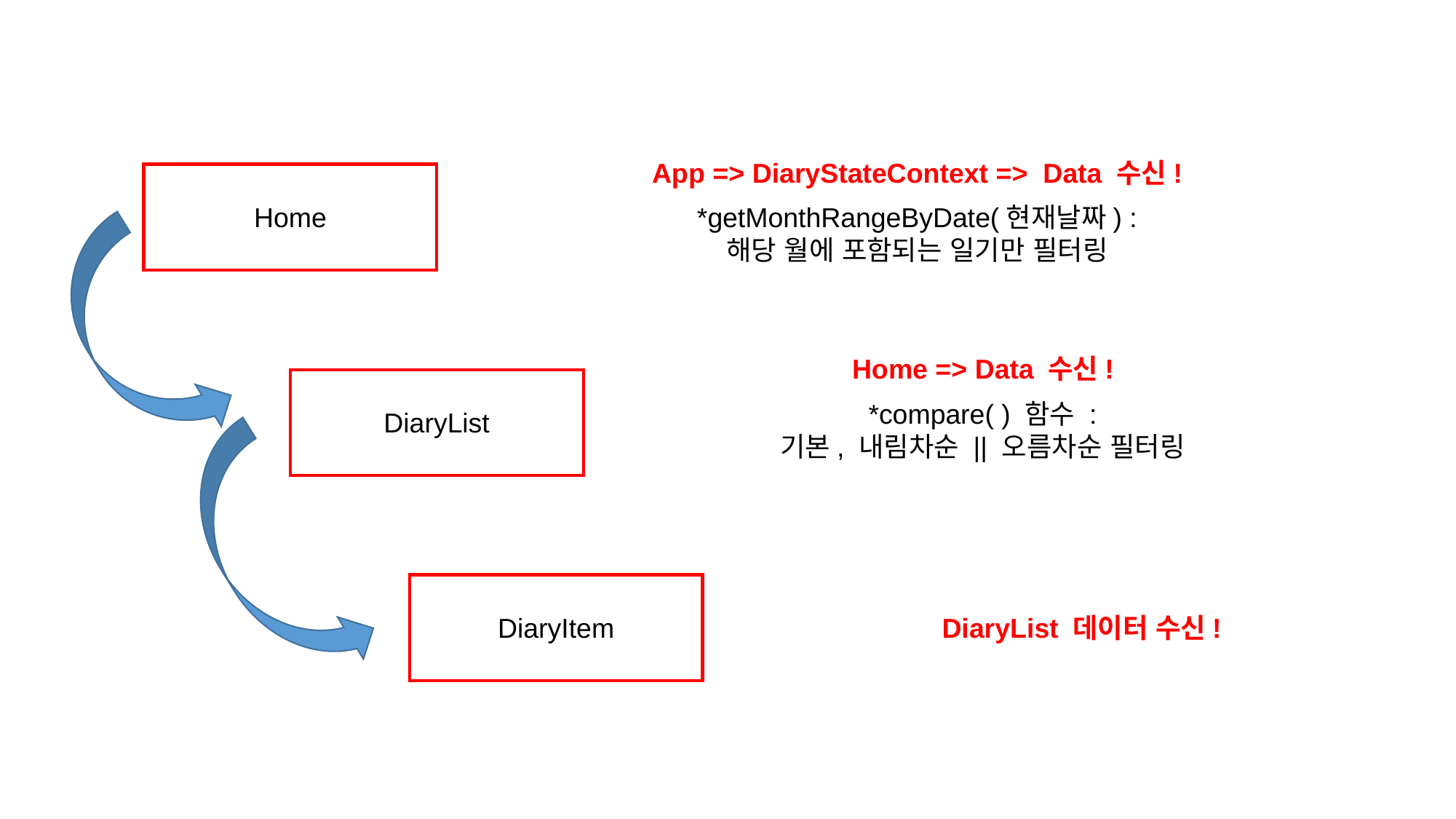

App => DiaryStateContext =>  Data 수신!

Home
*getMonthRangeByDate(현재날짜) :
해당 월에 포함되는 일기만 필터링

Home => Data 수신!

DiaryList
*compare( ) 함수 :
기본, 내림차순 || 오름차순 필터링

DiaryItem
DiaryList 데이터 수신!